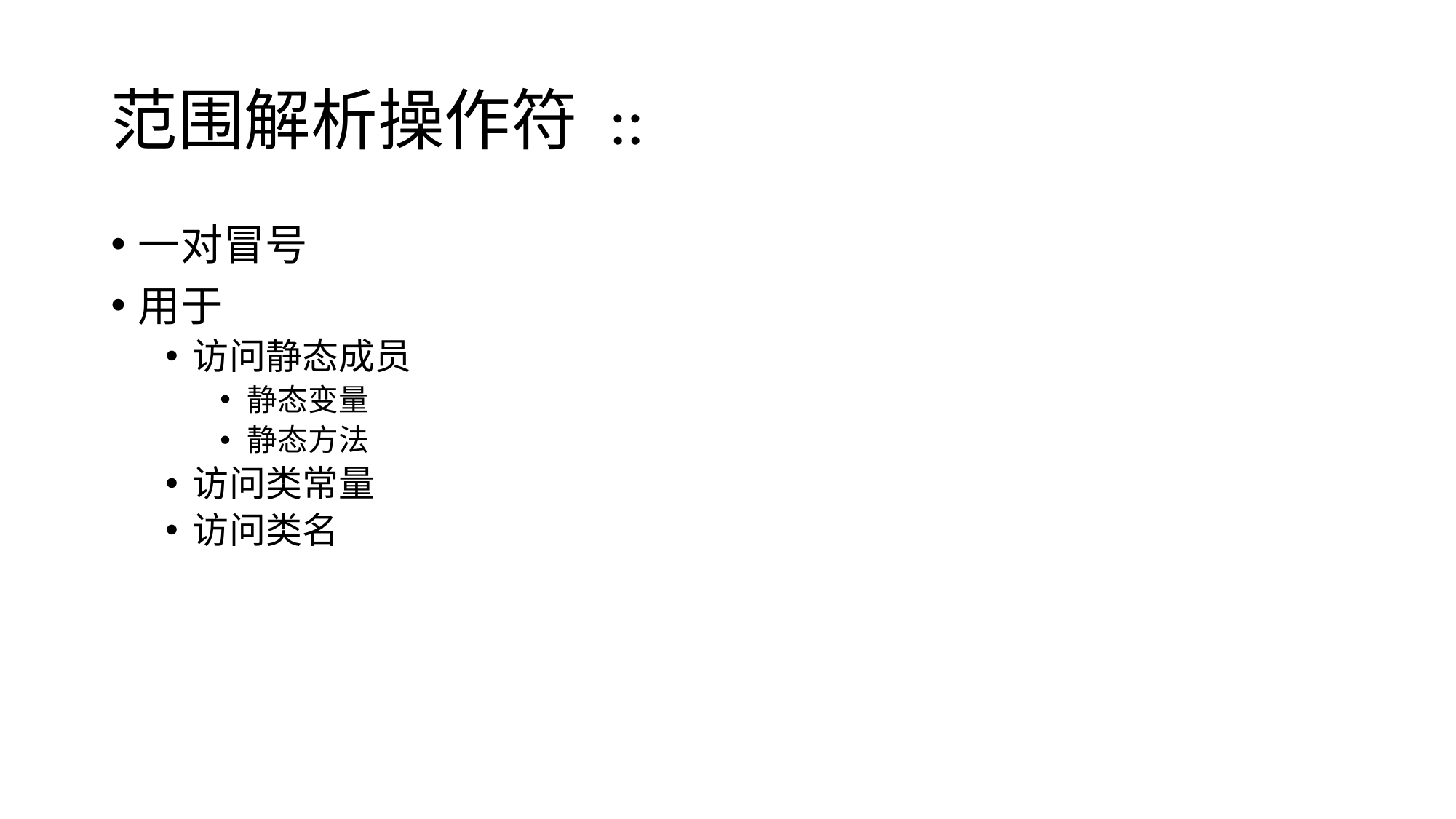

# 范围解析操作符 ::
一对冒号
用于
访问静态成员
静态变量
静态方法
访问类常量
访问类名